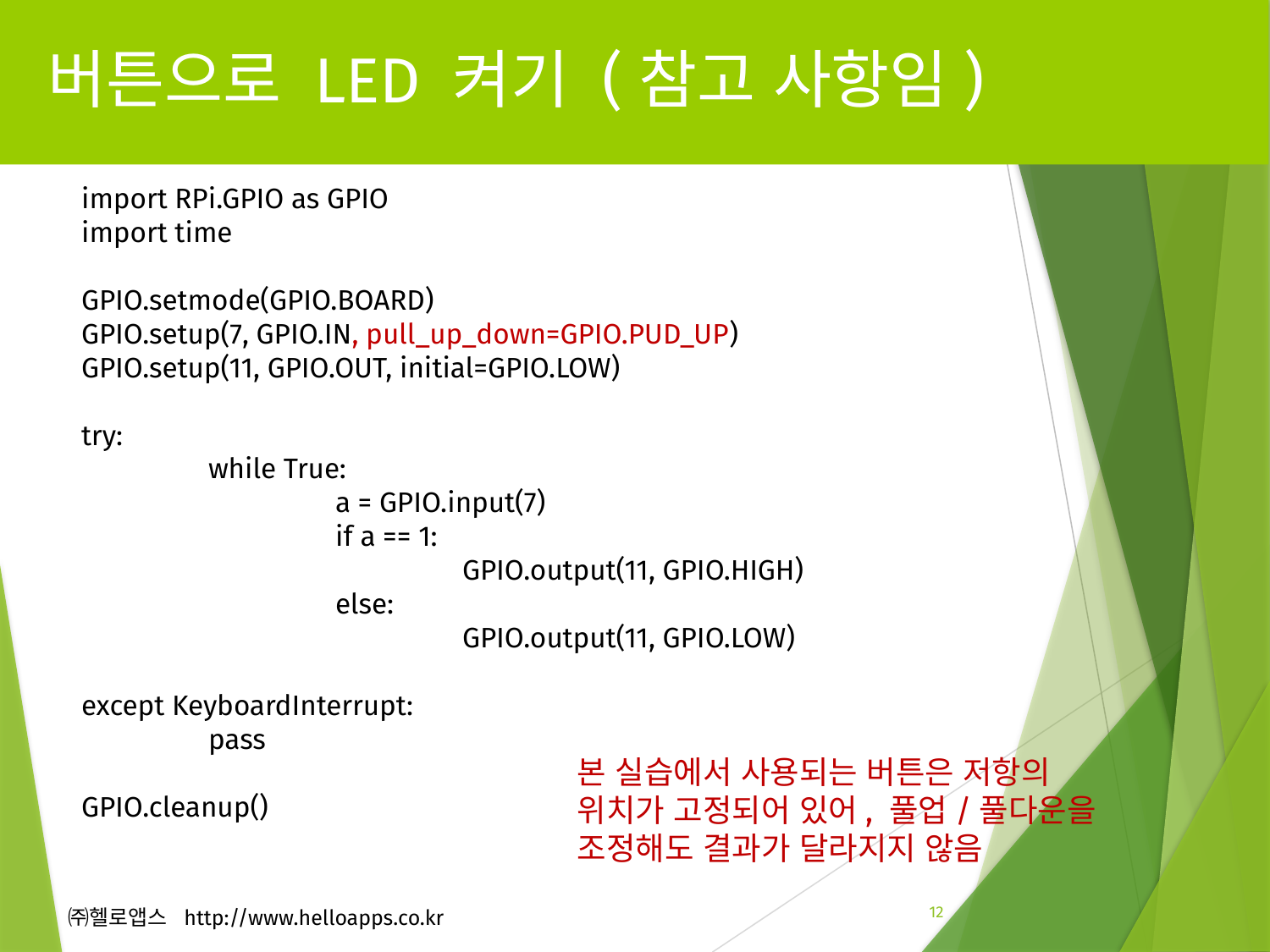

# 버튼으로 LED 켜기 (참고 사항임)
import RPi.GPIO as GPIO
import time

GPIO.setmode(GPIO.BOARD)
GPIO.setup(7, GPIO.IN, pull_up_down=GPIO.PUD_UP)
GPIO.setup(11, GPIO.OUT, initial=GPIO.LOW)

try:
	while True:
		a = GPIO.input(7)
		if a == 1:
			GPIO.output(11, GPIO.HIGH)
		else:
			GPIO.output(11, GPIO.LOW)

except KeyboardInterrupt:
	pass

GPIO.cleanup()
본 실습에서 사용되는 버튼은 저항의
위치가 고정되어 있어, 풀업/풀다운을
조정해도 결과가 달라지지 않음
12